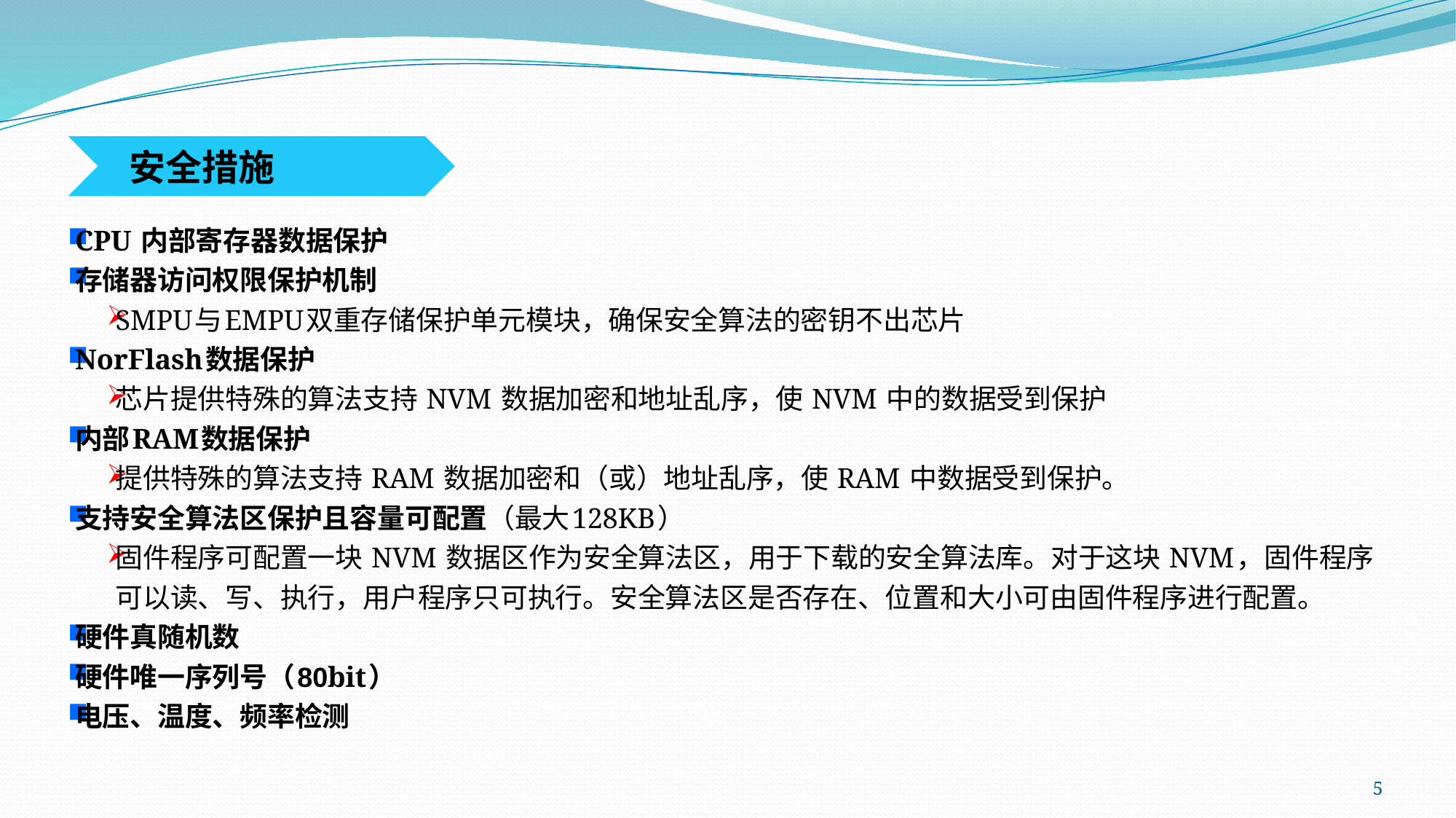

安全措施
CPU 内部寄存器数据保护
存储器访问权限保护机制
SMPU与EMPU双重存储保护单元模块，确保安全算法的密钥不出芯片
NorFlash数据保护
芯片提供特殊的算法支持 NVM 数据加密和地址乱序，使 NVM 中的数据受到保护
内部RAM数据保护
提供特殊的算法支持 RAM 数据加密和（或）地址乱序，使 RAM 中数据受到保护。
支持安全算法区保护且容量可配置（最大128KB）
固件程序可配置一块 NVM 数据区作为安全算法区，用于下载的安全算法库。对于这块 NVM，固件程序可以读、写、执行，用户程序只可执行。安全算法区是否存在、位置和大小可由固件程序进行配置。
硬件真随机数
硬件唯一序列号（80bit）
电压、温度、频率检测
5